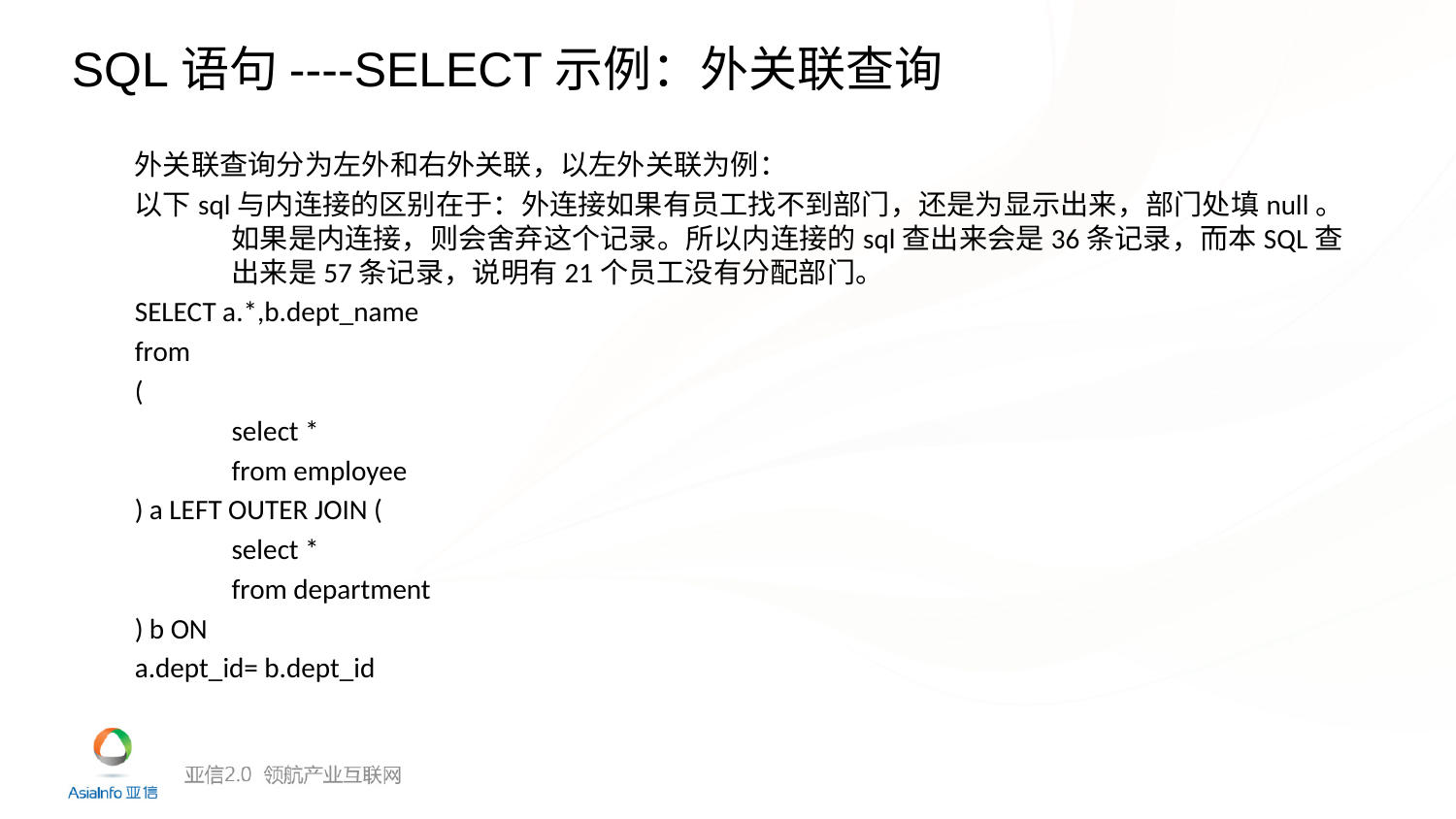

SQL语句----SELECT示例：外关联查询

外关联查询分为左外和右外关联，以左外关联为例：
以下sql与内连接的区别在于：外连接如果有员工找不到部门，还是为显示出来，部门处填null。如果是内连接，则会舍弃这个记录。所以内连接的sql查出来会是36条记录，而本SQL查出来是57条记录，说明有21个员工没有分配部门。
SELECT a.*,b.dept_name
from
(
	select *
	from employee
) a LEFT OUTER JOIN (
	select *
	from department
) b ON
a.dept_id= b.dept_id